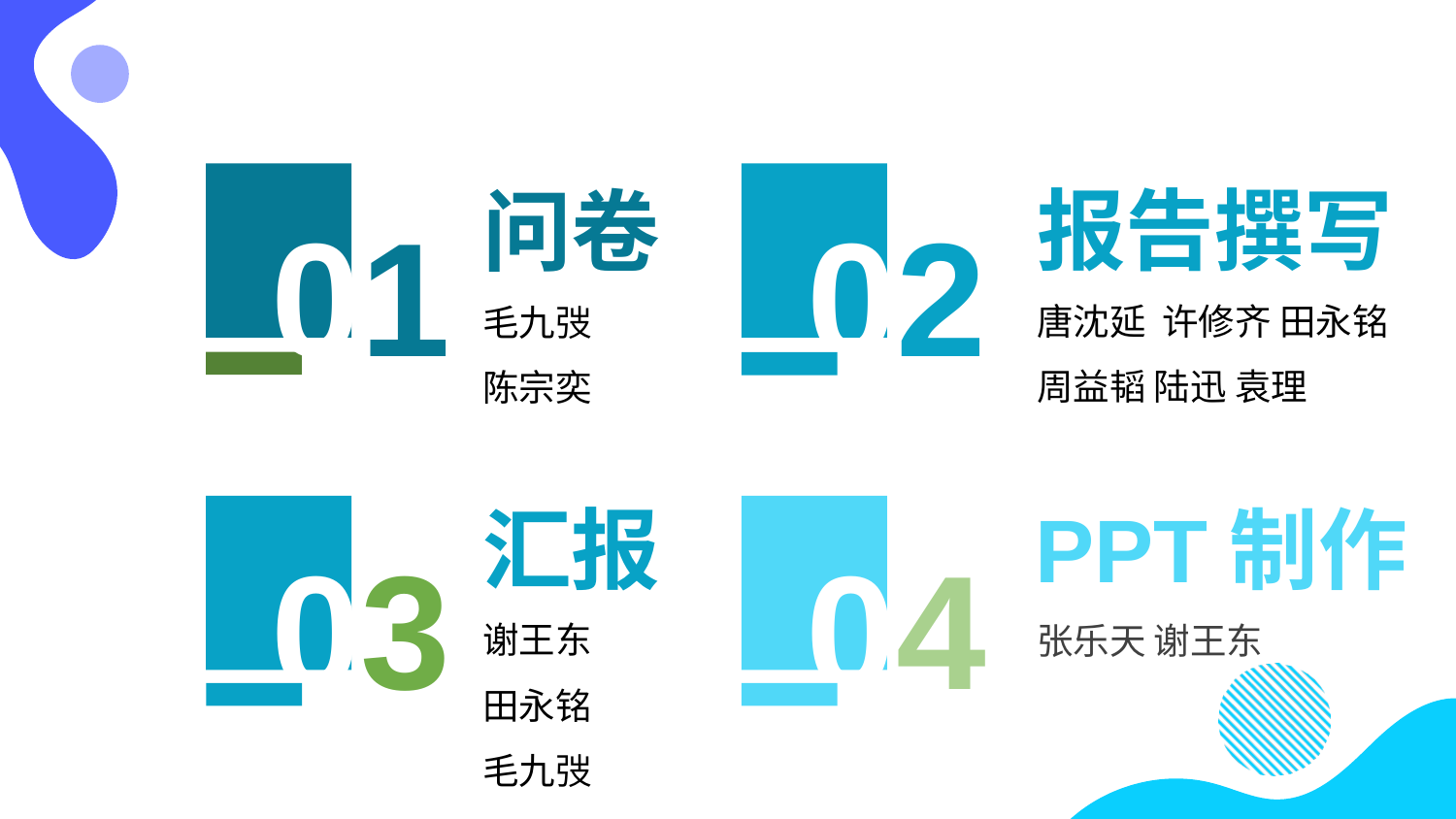

01

02

报告撰写
唐沈延  许修齐 田永铭
周益韬 陆迅 袁理
问卷
毛九弢
陈宗奕

03

04

汇报
谢王东
田永铭
毛九弢
PPT制作
张乐天 谢王东